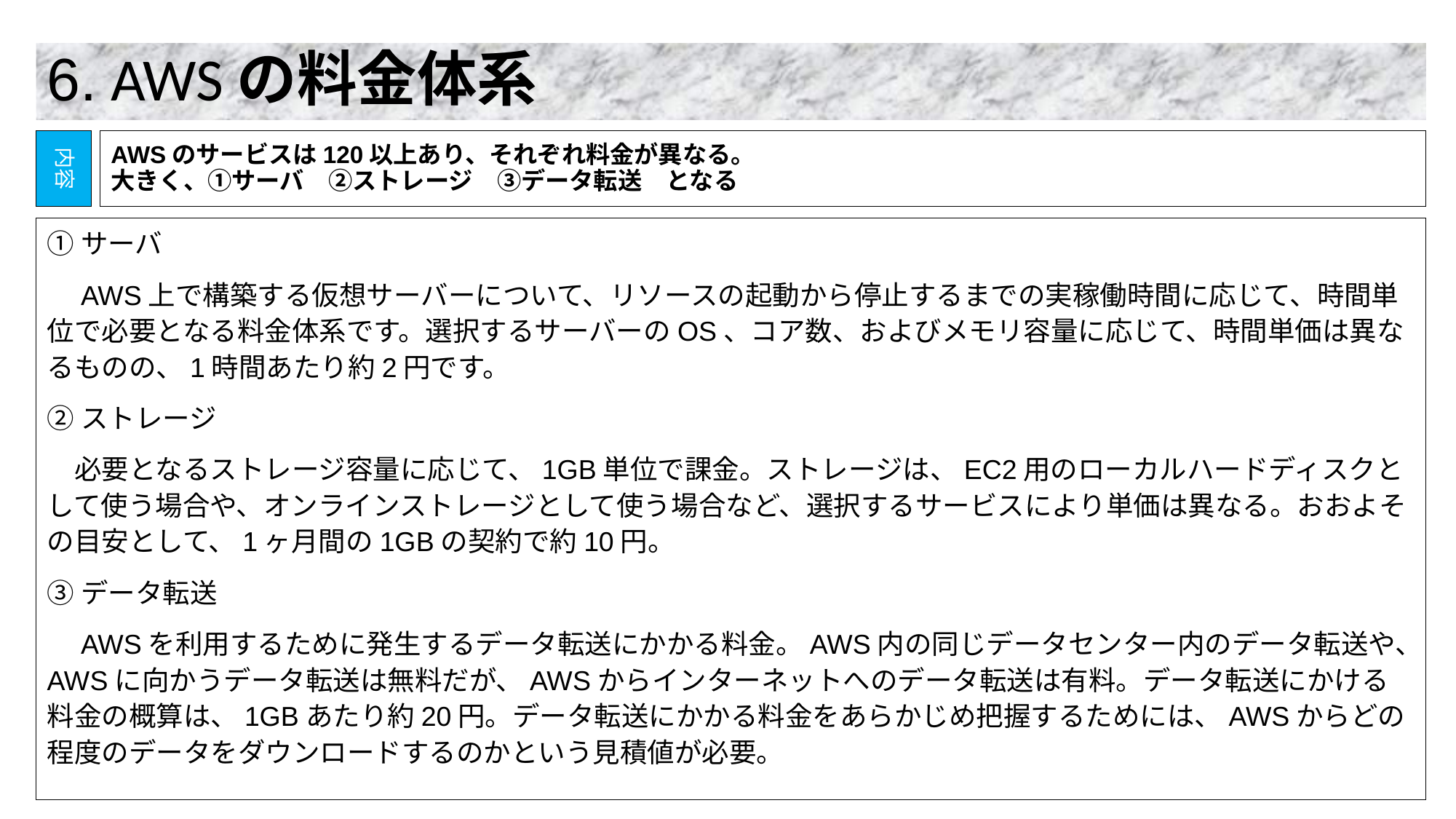

# 6. AWSの料金体系
内容
AWSのサービスは120以上あり、それぞれ料金が異なる。
大きく、①サーバ　②ストレージ　③データ転送　となる
①サーバ
　AWS上で構築する仮想サーバーについて、リソースの起動から停止するまでの実稼働時間に応じて、時間単位で必要となる料金体系です。選択するサーバーのOS、コア数、およびメモリ容量に応じて、時間単価は異なるものの、1時間あたり約2円です。
②ストレージ
　必要となるストレージ容量に応じて、1GB単位で課金。ストレージは、EC2用のローカルハードディスクとして使う場合や、オンラインストレージとして使う場合など、選択するサービスにより単価は異なる。おおよその目安として、1ヶ月間の1GBの契約で約10円。
③データ転送
　AWSを利用するために発生するデータ転送にかかる料金。AWS内の同じデータセンター内のデータ転送や、AWSに向かうデータ転送は無料だが、AWSからインターネットへのデータ転送は有料。データ転送にかける料金の概算は、1GBあたり約20円。データ転送にかかる料金をあらかじめ把握するためには、AWSからどの程度のデータをダウンロードするのかという見積値が必要。